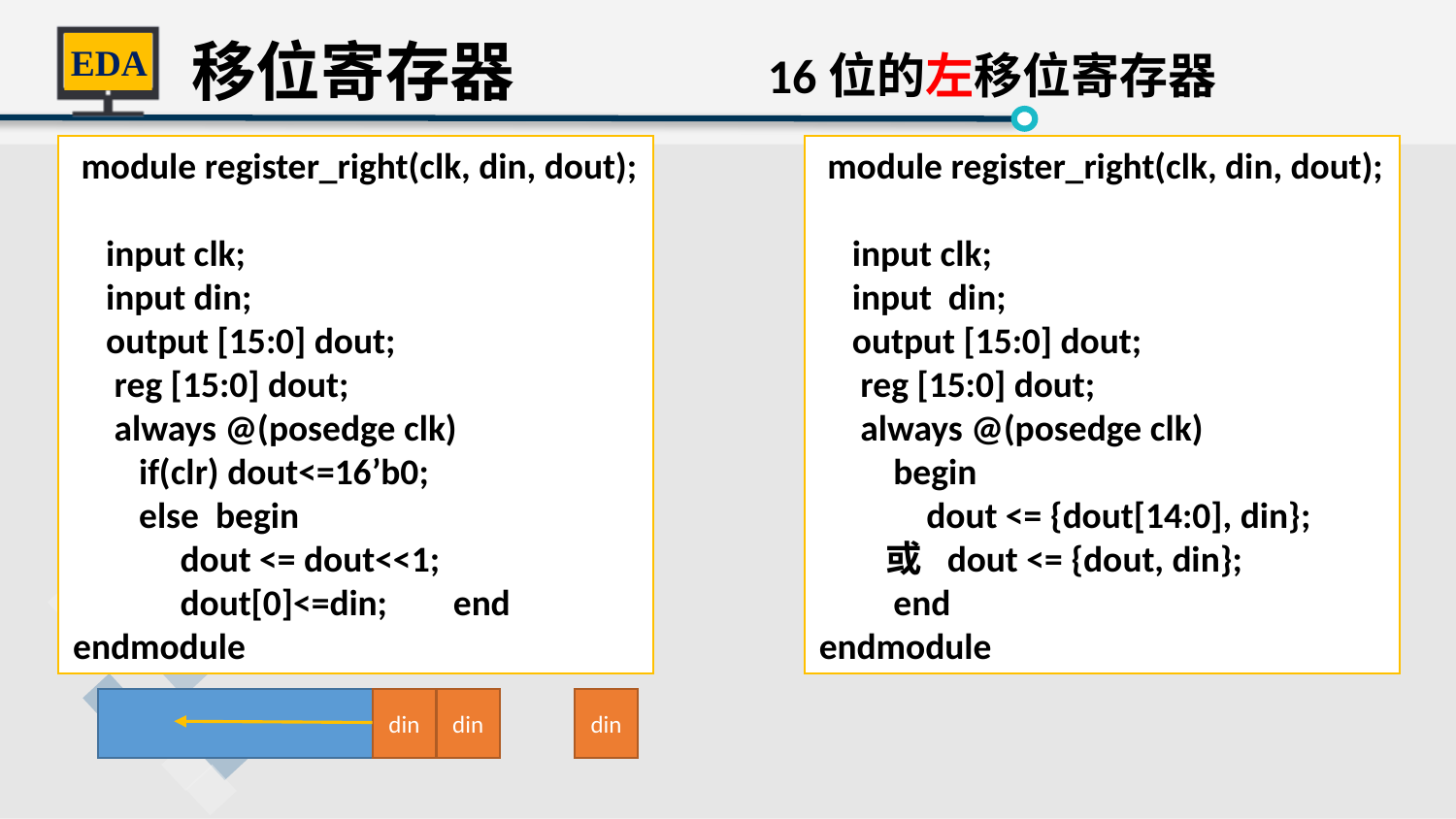

移位寄存器
16位的左移位寄存器
 module register_right(clk, din, dout);
    input clk;
    input din;
    output [15:0] dout;
     reg [15:0] dout;
     always @(posedge clk)
        if(clr) dout<=16’b0;
        else  begin
             dout <= dout<<1;
             dout[0]<=din;        end
endmodule
 module register_right(clk, din, dout);
    input clk;
    input  din;
    output [15:0] dout;
     reg [15:0] dout;
     always @(posedge clk)
         begin
             dout <= {dout[14:0], din};
       或  dout <= {dout, din};
         end
endmodule

din
din
din